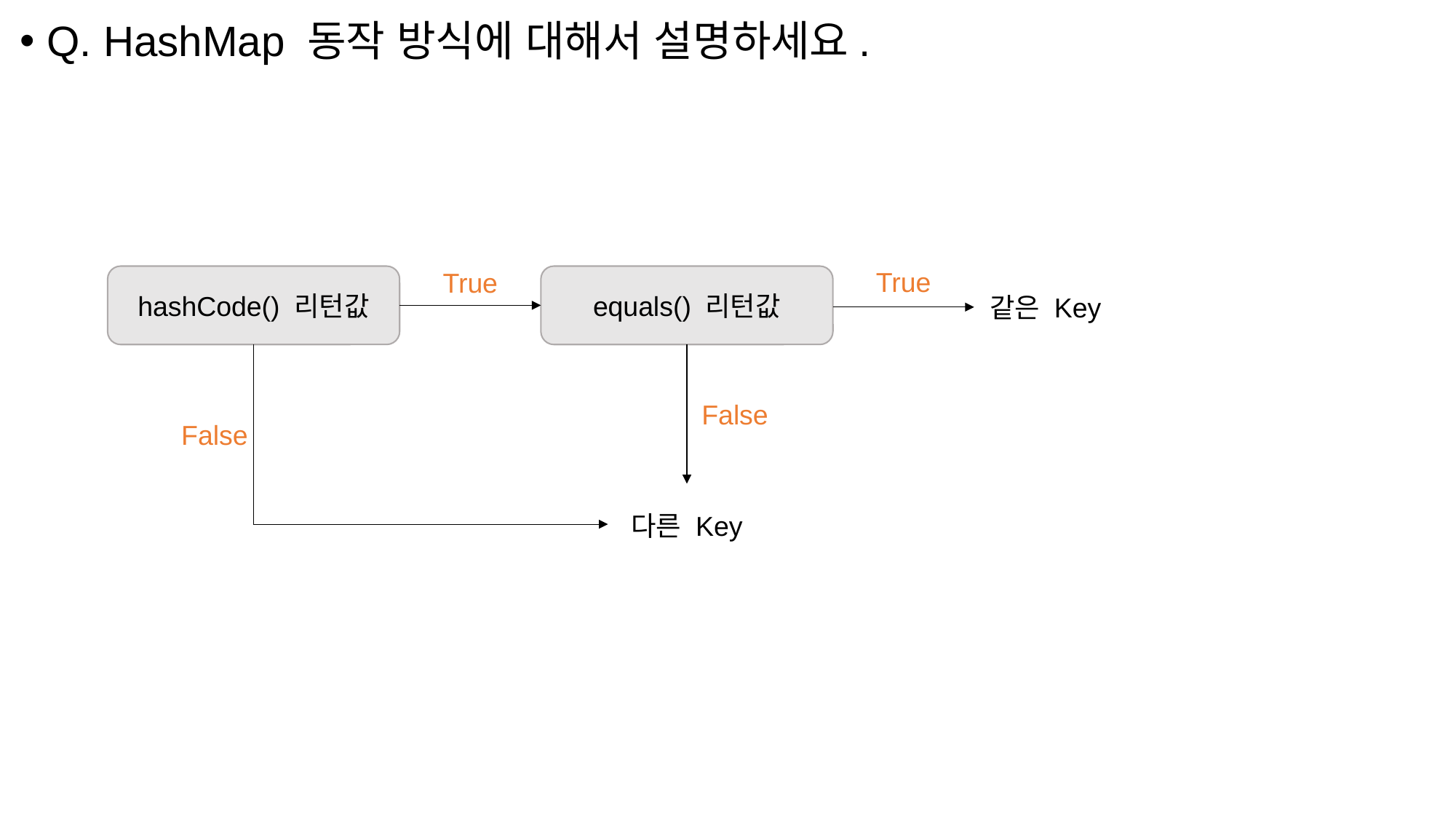

Q. HashMap 동작 방식에 대해서 설명하세요.
True
True
hashCode() 리턴값
equals() 리턴값
같은 Key
False
False
다른 Key